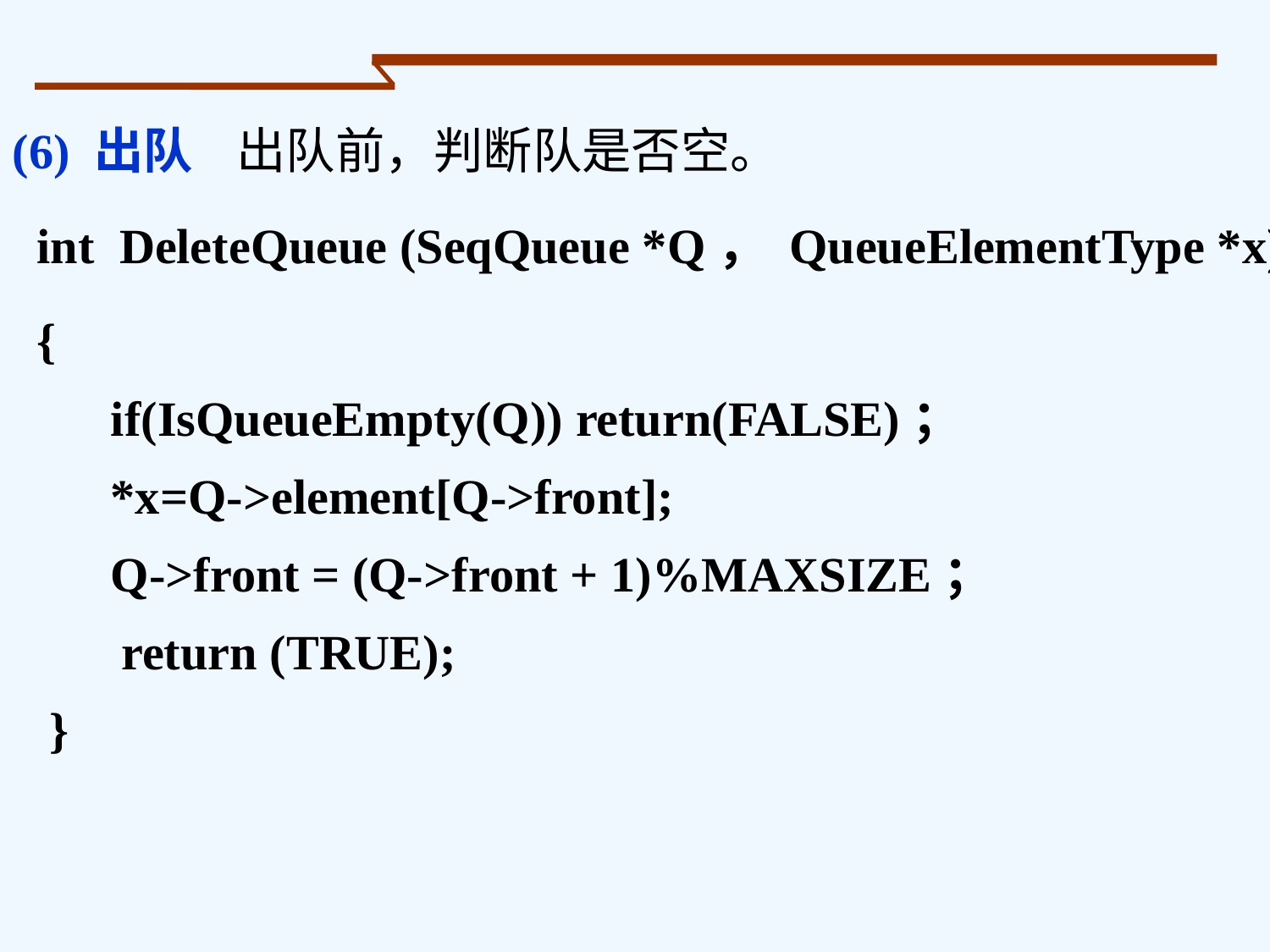

(6) 出队    出队前，判断队是否空。
  int  DeleteQueue (SeqQueue *Q， QueueElementType *x)
  {
        if(IsQueueEmpty(Q)) return(FALSE)；
        *x=Q->element[Q->front];
        Q->front = (Q->front + 1)%MAXSIZE；
 	     return (TRUE);
   }